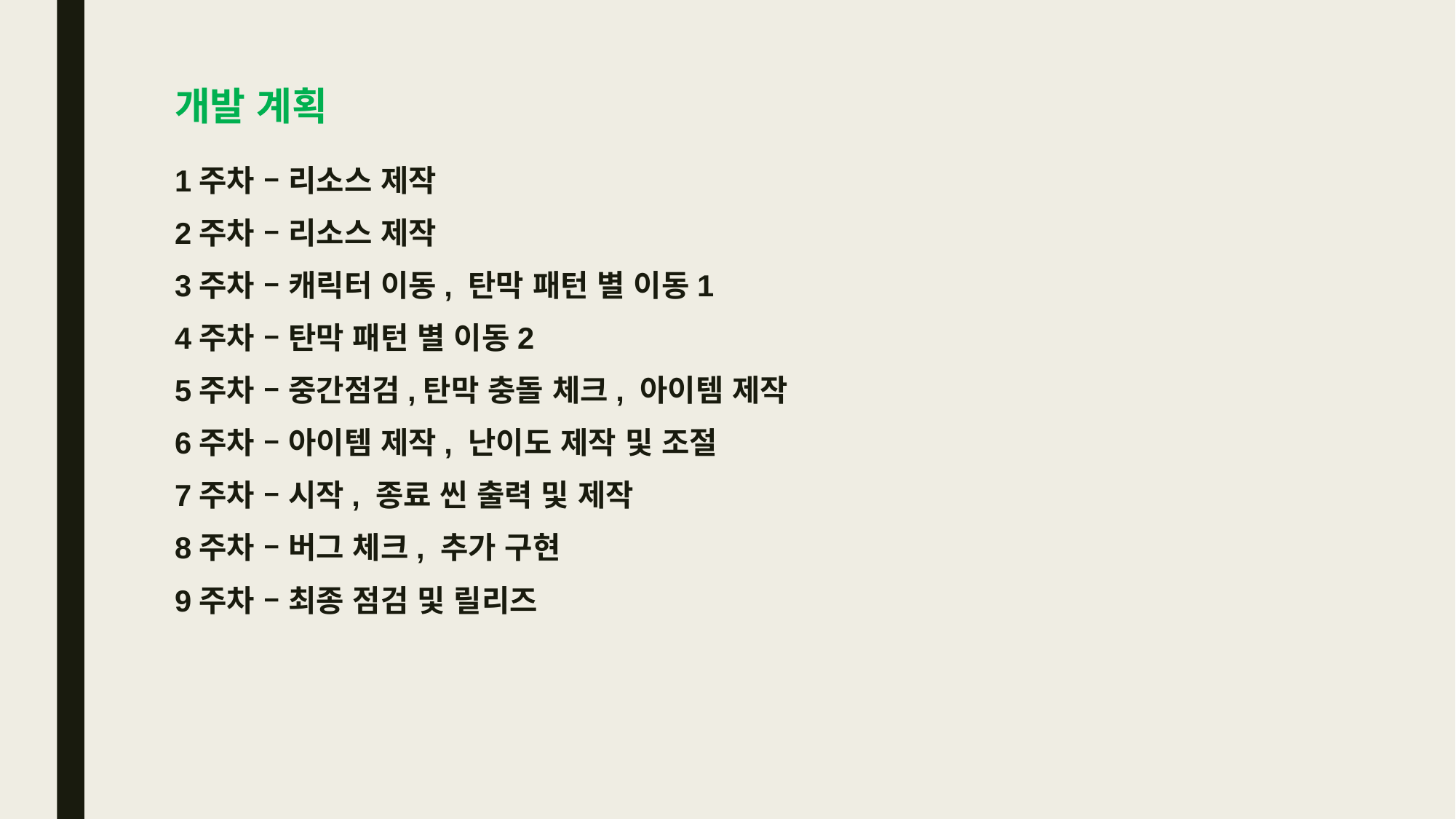

# 개발 계획
1주차 – 리소스 제작
2주차 – 리소스 제작
3주차 – 캐릭터 이동, 탄막 패턴 별 이동1
4주차 – 탄막 패턴 별 이동2
5주차 – 중간점검,탄막 충돌 체크, 아이템 제작
6주차 – 아이템 제작, 난이도 제작 및 조절
7주차 – 시작, 종료 씬 출력 및 제작
8주차 – 버그 체크, 추가 구현
9주차 – 최종 점검 및 릴리즈